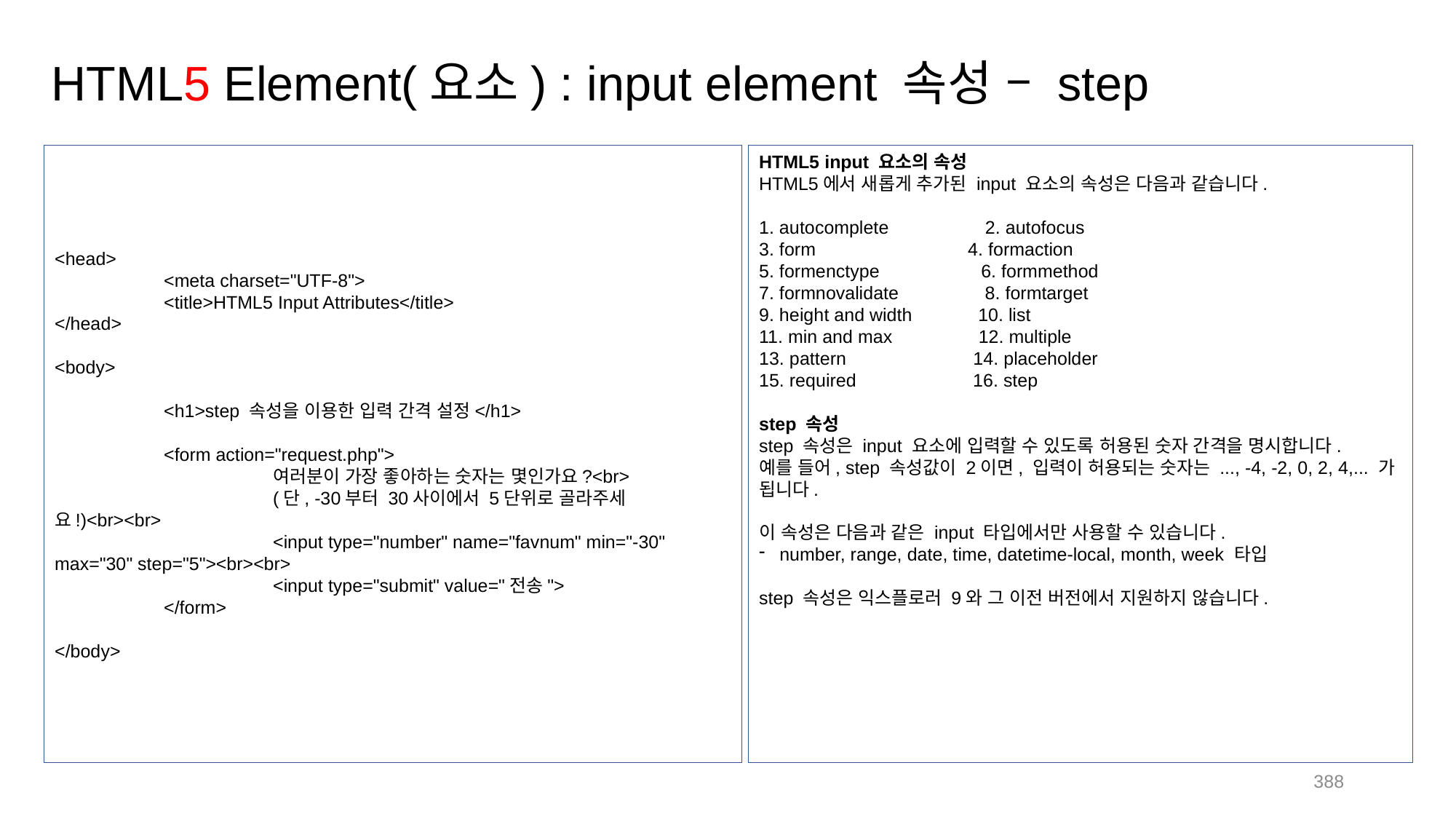

# HTML5 Element(요소) : input element 속성 – step
<head>
	<meta charset="UTF-8">
	<title>HTML5 Input Attributes</title>
</head>

<body>

	<h1>step 속성을 이용한 입력 간격 설정</h1>

	<form action="request.php">
		여러분이 가장 좋아하는 숫자는 몇인가요?<br>
		(단, -30부터 30사이에서 5단위로 골라주세요!)<br><br>
		<input type="number" name="favnum" min="-30" max="30" step="5"><br><br>
		<input type="submit" value="전송">
	</form>

</body>
HTML5 input 요소의 속성
HTML5에서 새롭게 추가된 input 요소의 속성은 다음과 같습니다.

1. autocomplete                   2. autofocus
3. form                              4. formaction
5. formenctype                    6. formmethod
7. formnovalidate                 8. formtarget
9. height and width             10. list
11. min and max                 12. multiple
13. pattern                         14. placeholder
15. required                       16. step

step 속성
step 속성은 input 요소에 입력할 수 있도록 허용된 숫자 간격을 명시합니다.
예를 들어, step 속성값이 2이면, 입력이 허용되는 숫자는 ..., -4, -2, 0, 2, 4,... 가 됩니다.

이 속성은 다음과 같은 input 타입에서만 사용할 수 있습니다.
number, range, date, time, datetime-local, month, week 타입

step 속성은 익스플로러 9와 그 이전 버전에서 지원하지 않습니다.
388